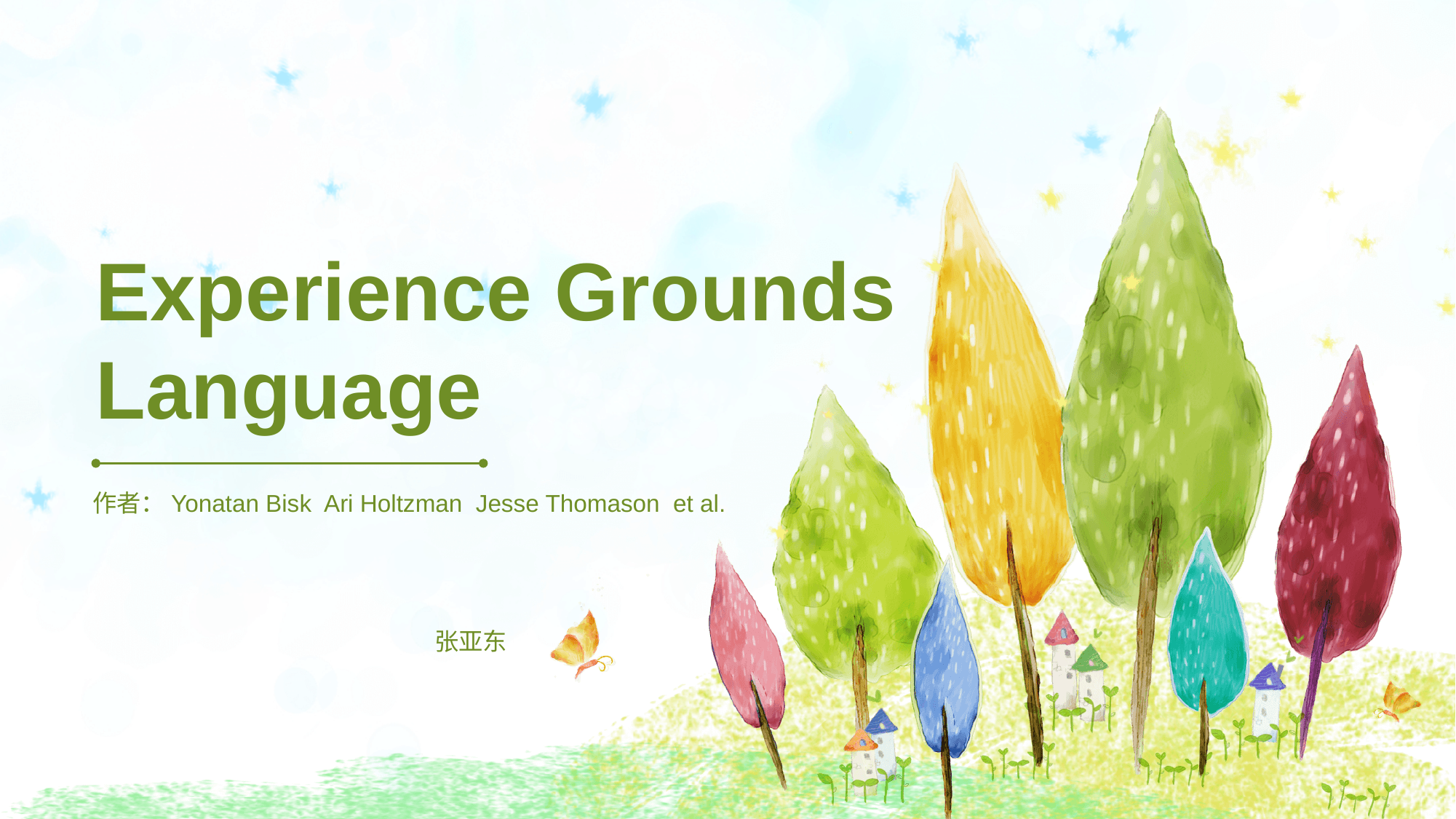

Experience Grounds Language
作者：Yonatan Bisk  Ari Holtzman  Jesse Thomason  et al.
张亚东